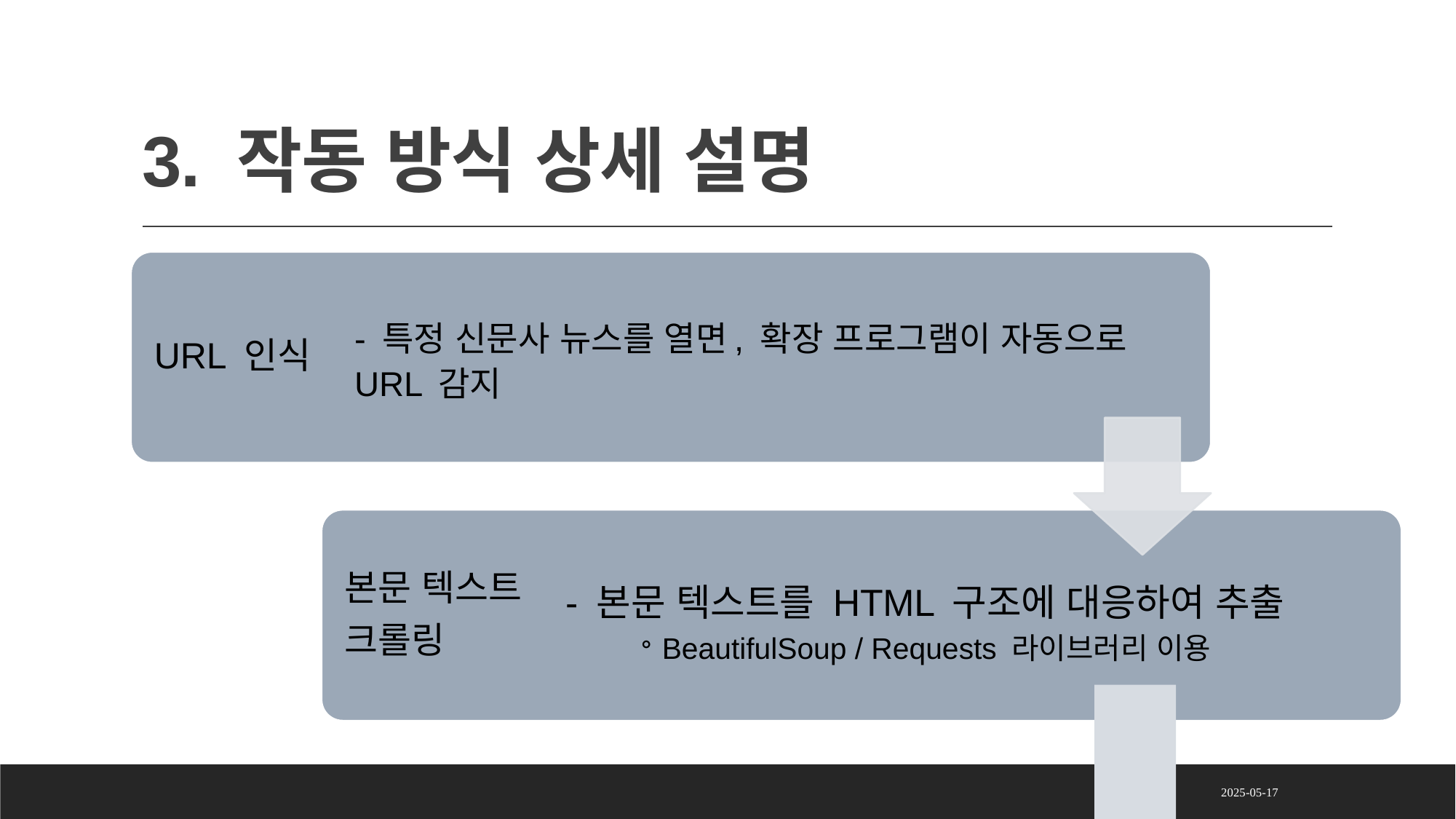

# 3. 작동 방식 상세 설명
URL 인식
본문 텍스트
크롤링

- 특정 신문사 뉴스를 열면, 확장 프로그램이 자동으로 URL 감지
- 본문 텍스트를 HTML 구조에 대응하여 추출
BeautifulSoup / Requests 라이브러리 이용

2025-05-17